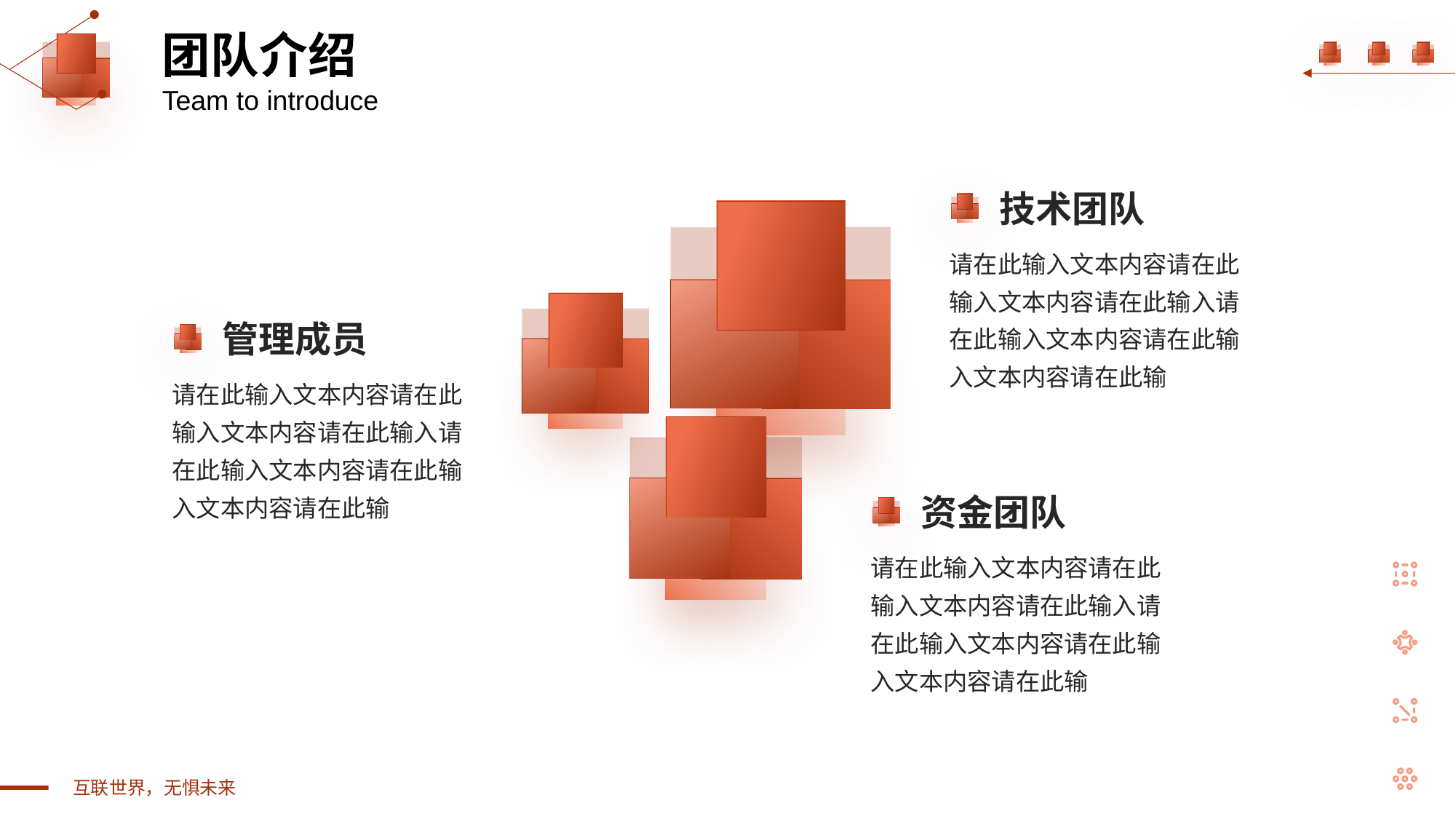

团队介绍
Team to introduce
技术团队

请在此输入文本内容请在此输入文本内容请在此输入请在此输入文本内容请在此输入文本内容请在此输

管理成员

请在此输入文本内容请在此输入文本内容请在此输入请在此输入文本内容请在此输入文本内容请在此输

资金团队

请在此输入文本内容请在此输入文本内容请在此输入请在此输入文本内容请在此输入文本内容请在此输